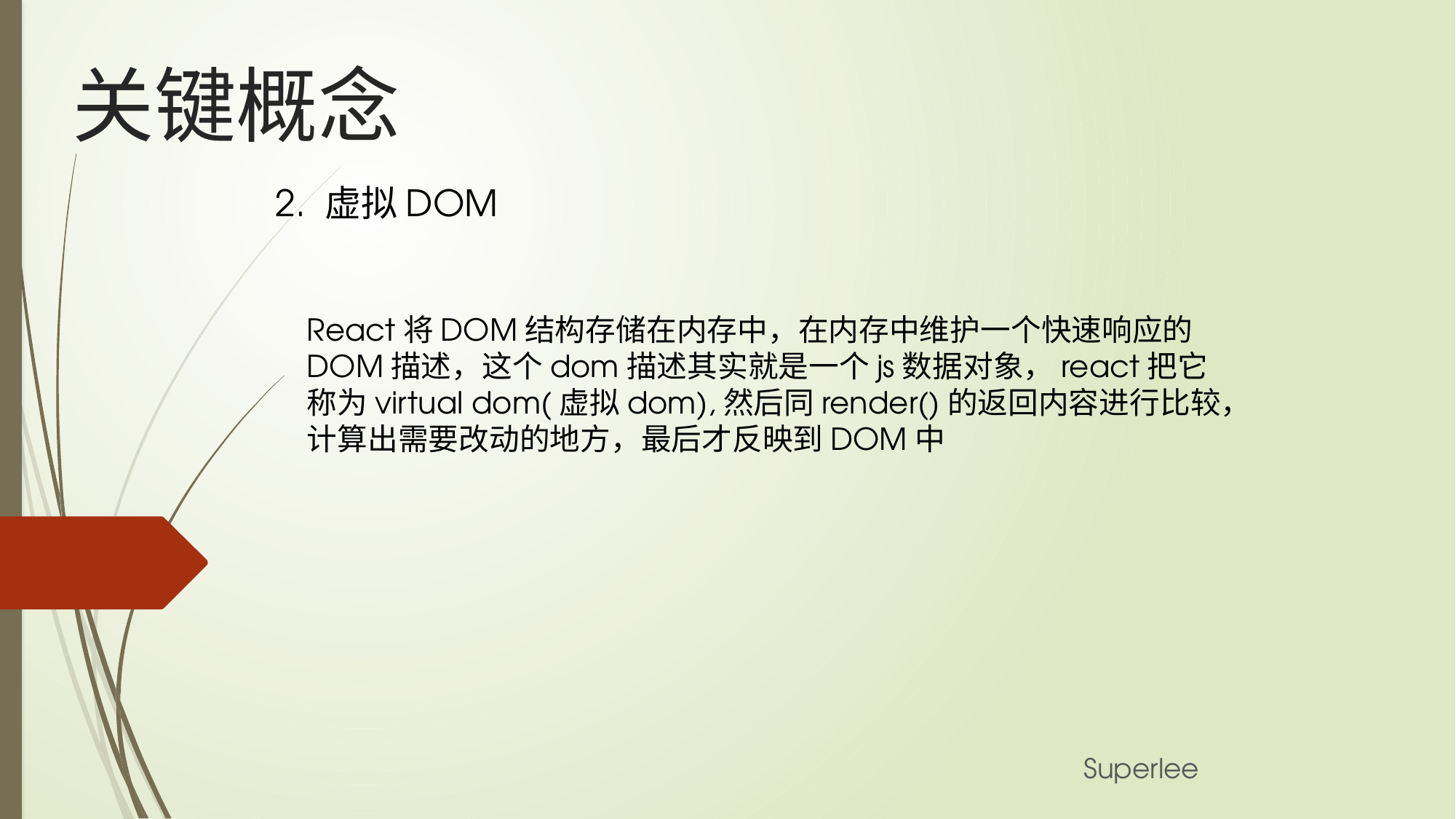

关键概念
2. 虚拟DOM

React将DOM结构存储在内存中，在内存中维护一个快速响应的DOM描述，这个dom描述其实就是一个js数据对象，react把它称为virtual dom(虚拟dom),然后同render()的返回内容进行比较，计算出需要改动的地方，最后才反映到DOM中

Superlee